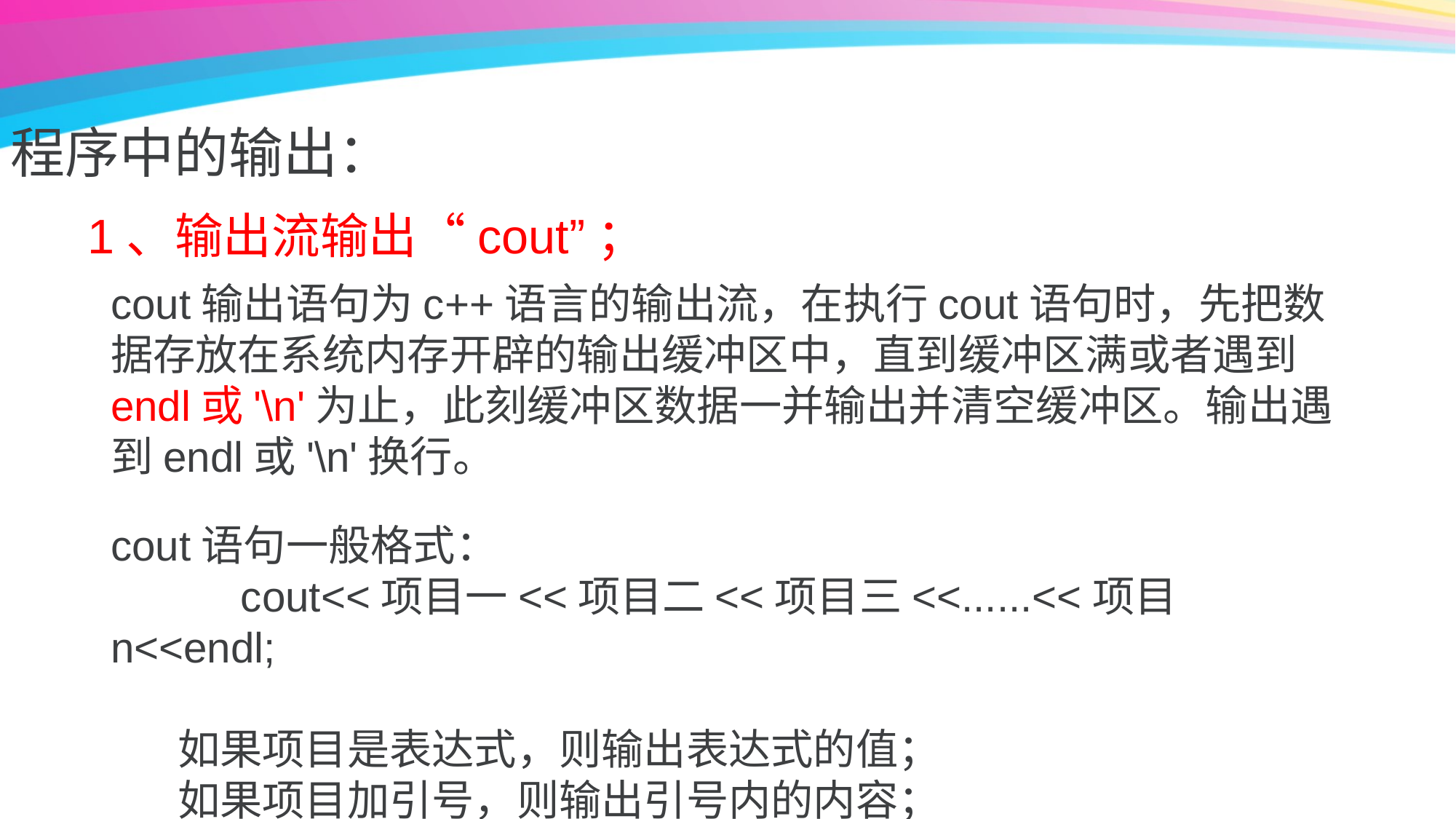

程序中的输出：
1、输出流输出“cout”；
cout输出语句为c++语言的输出流，在执行cout语句时，先把数据存放在系统内存开辟的输出缓冲区中，直到缓冲区满或者遇到endl或'\n'为止，此刻缓冲区数据一并输出并清空缓冲区。输出遇到endl或'\n'换行。
cout语句一般格式：
           cout<<项目一<<项目二<<项目三<<......<<项目n<<endl;

      如果项目是表达式，则输出表达式的值；
      如果项目加引号，则输出引号内的内容；